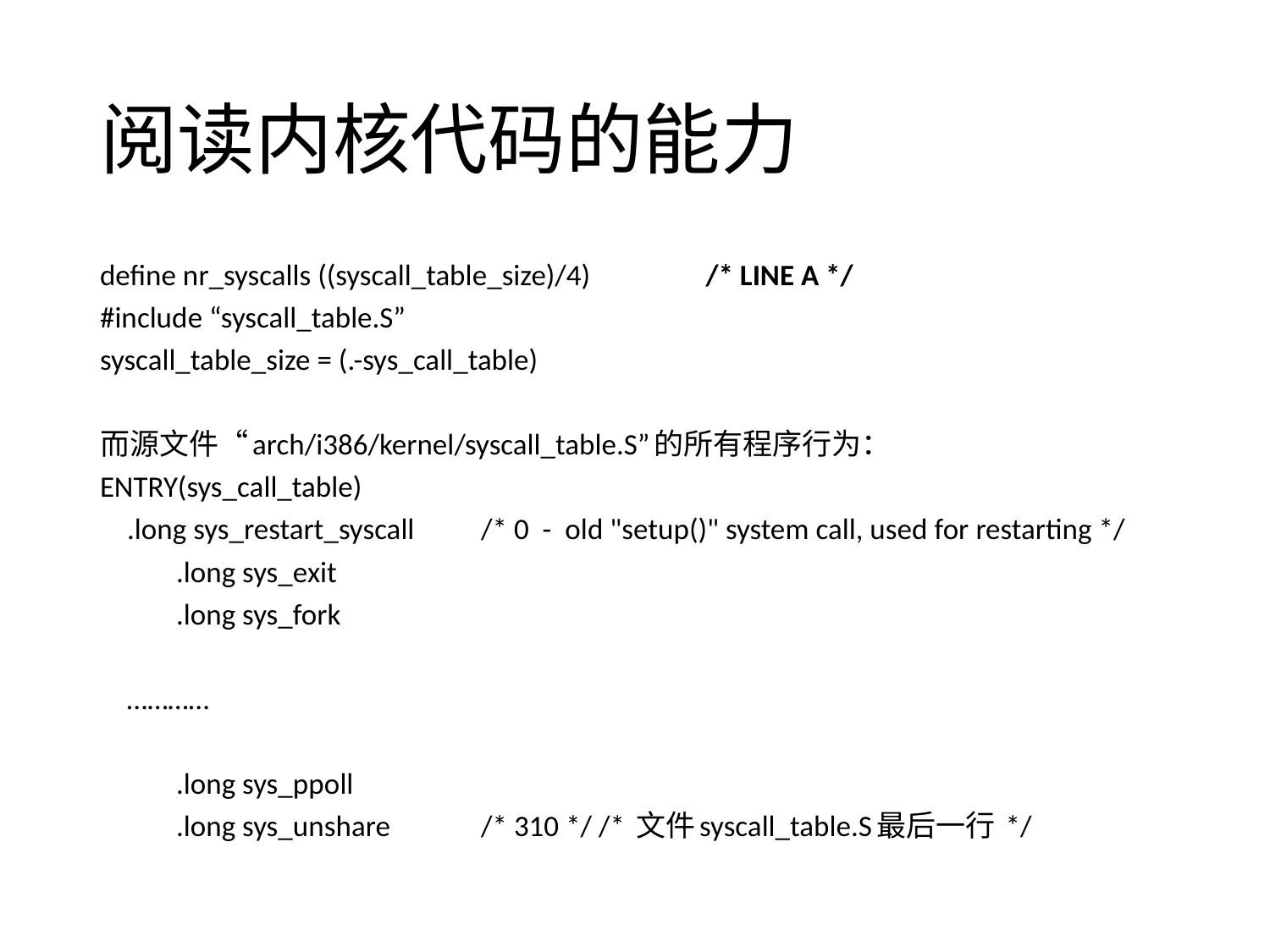

# 阅读内核代码的能力
define nr_syscalls ((syscall_table_size)/4)                 /* LINE A */
#include “syscall_table.S”
syscall_table_size = (.-sys_call_table)

而源文件“arch/i386/kernel/syscall_table.S”的所有程序行为：
ENTRY(sys_call_table)
    .long sys_restart_syscall	/* 0  -  old "setup()" system call, used for restarting */
	.long sys_exit
	.long sys_fork

    …………

	.long sys_ppoll
	.long sys_unshare		/* 310 */ /* 文件syscall_table.S最后一行 */